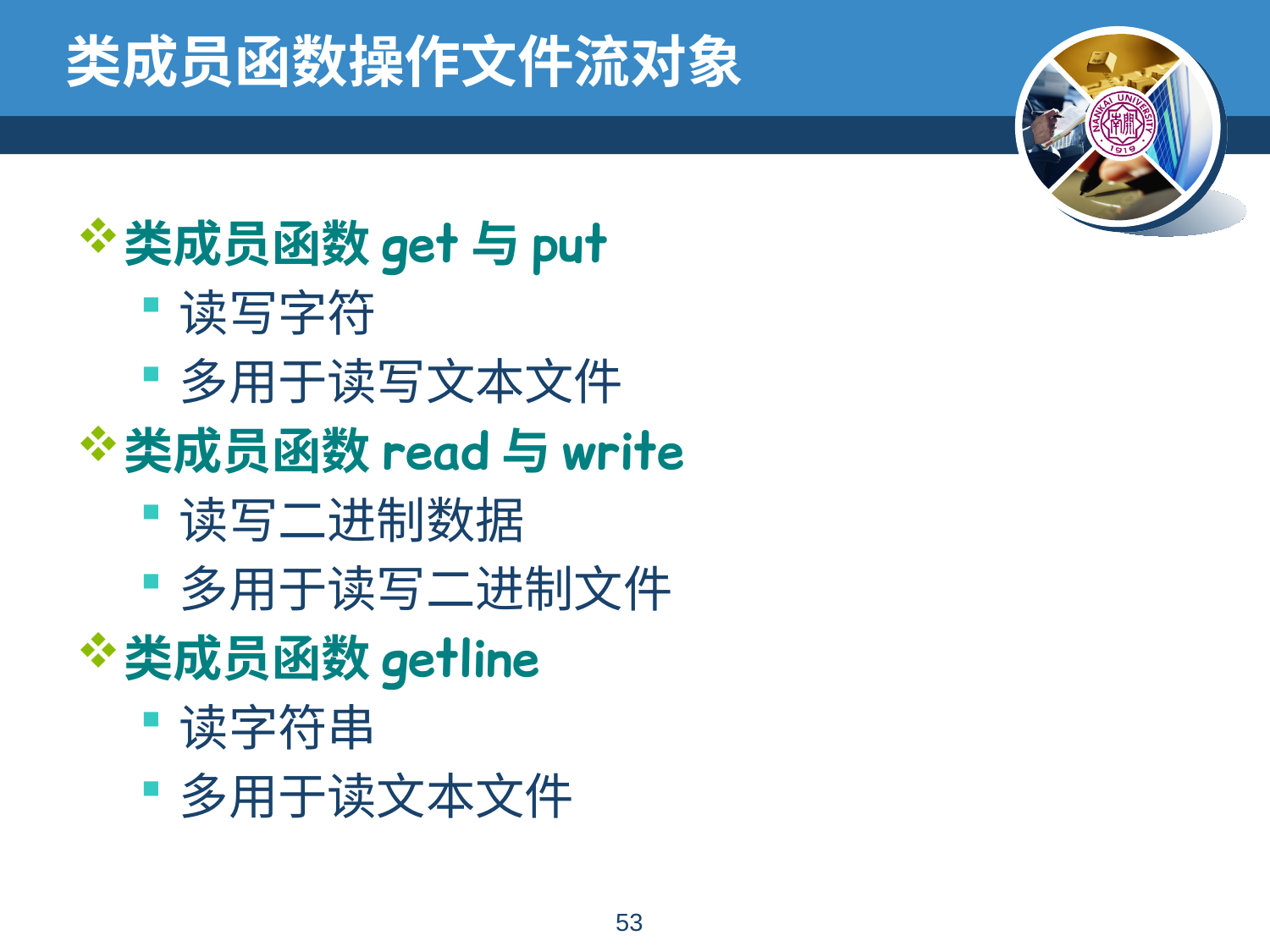

# 类成员函数操作文件流对象
类成员函数get与put
读写字符
多用于读写文本文件
类成员函数read与write
读写二进制数据
多用于读写二进制文件
类成员函数getline
读字符串
多用于读文本文件
53